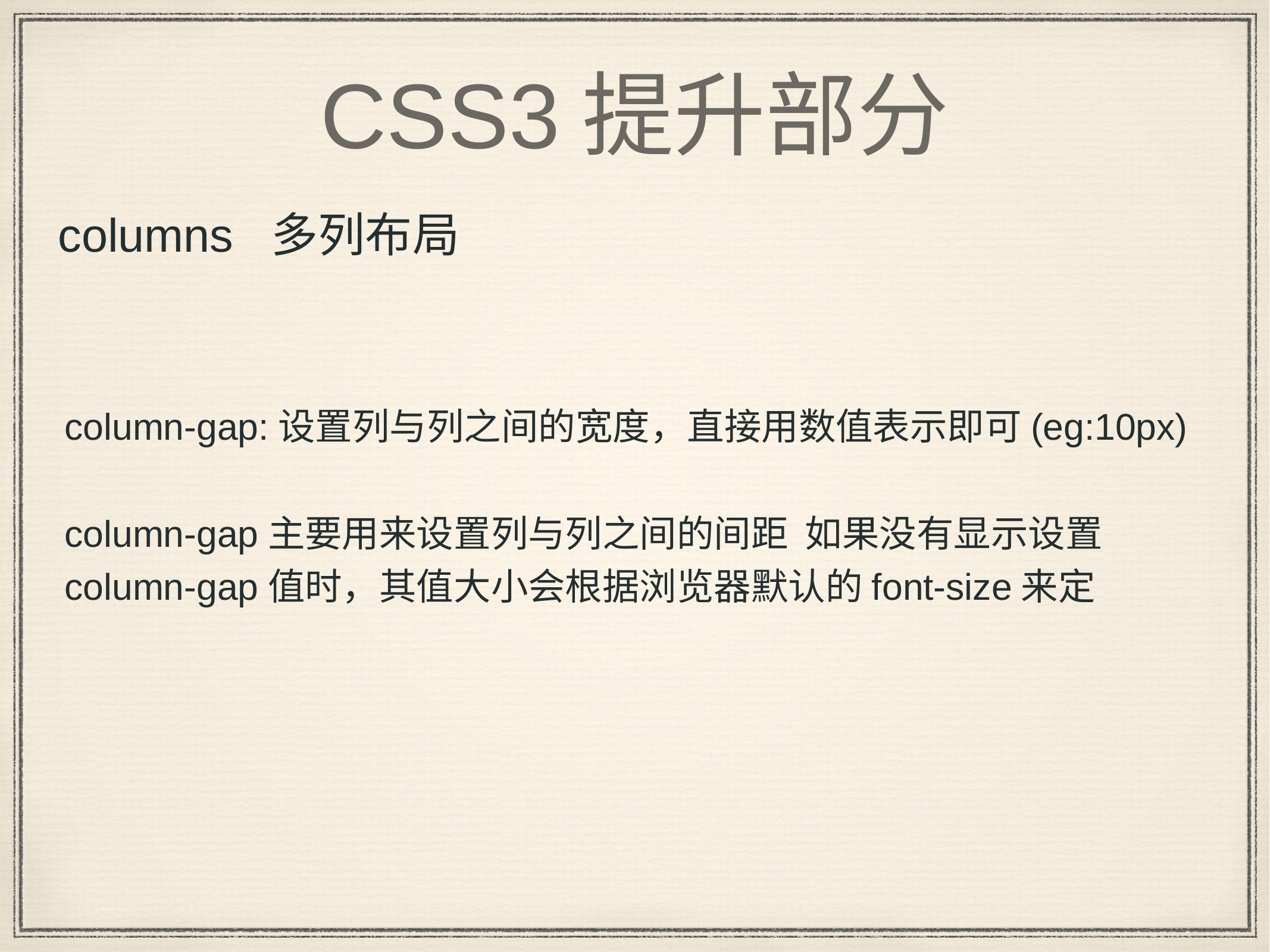

# CSS3提升部分
columns  多列布局
column-gap:设置列与列之间的宽度，直接用数值表示即可(eg:10px)

column-gap主要用来设置列与列之间的间距  如果没有显示设置column-gap值时，其值大小会根据浏览器默认的font-size来定